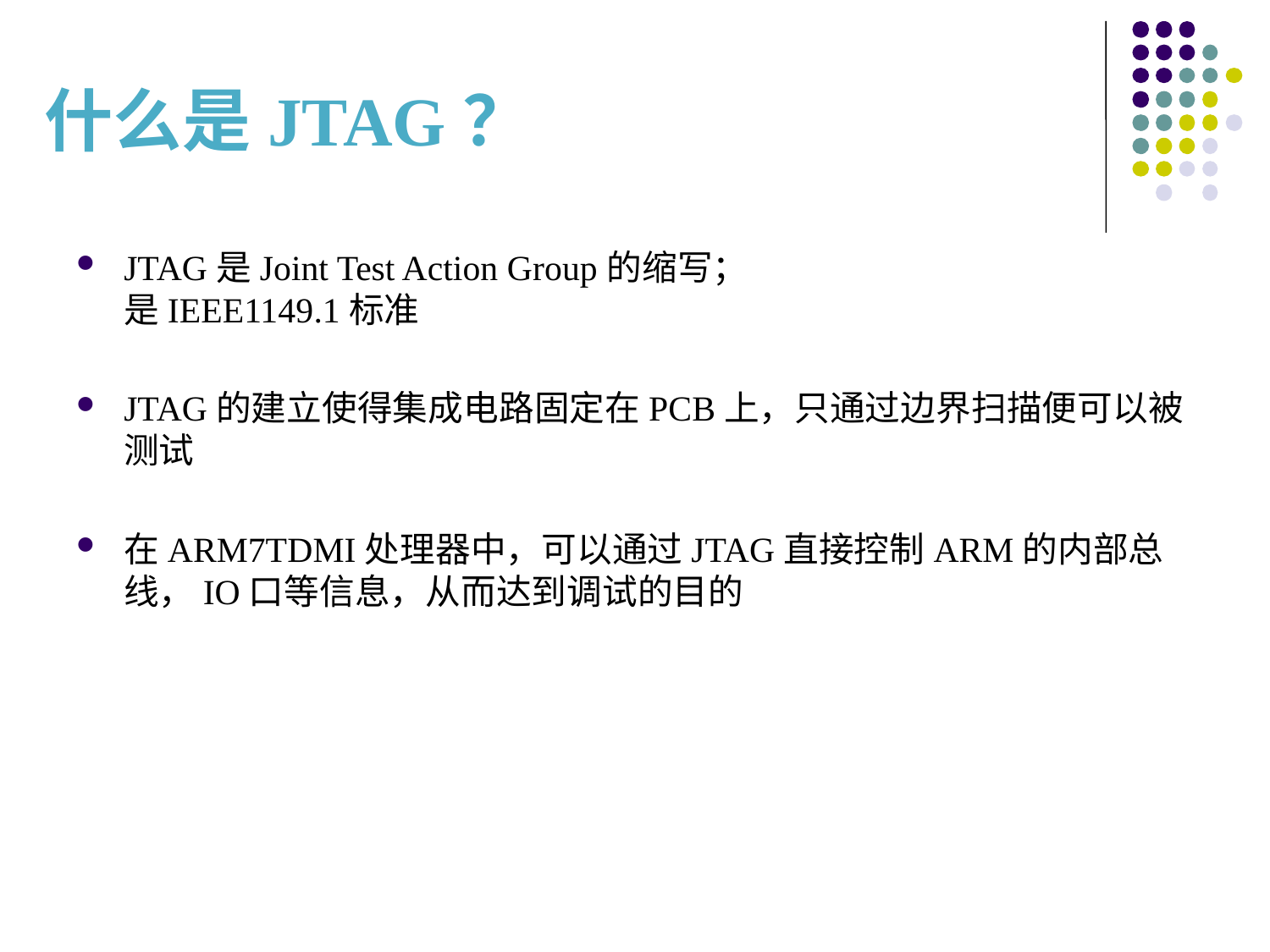

# 什么是JTAG？
JTAG是Joint Test Action Group的缩写；
是IEEE1149.1标准

JTAG的建立使得集成电路固定在PCB上，只通过边界扫描便可以被测试

在ARM7TDMI处理器中，可以通过JTAG直接控制ARM的内部总线，IO口等信息，从而达到调试的目的